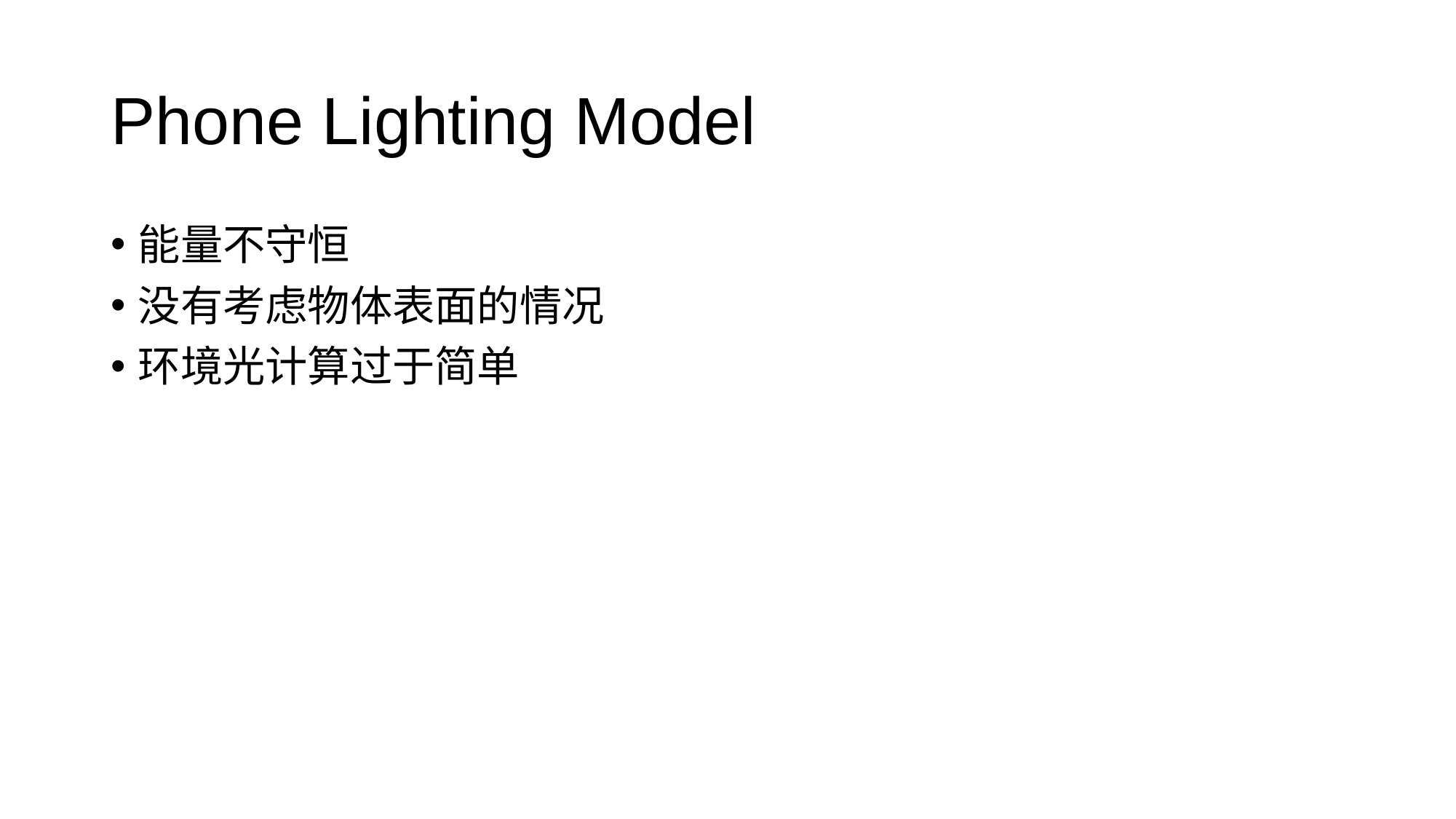

# Phone Lighting Model
能量不守恒
没有考虑物体表面的情况
环境光计算过于简单